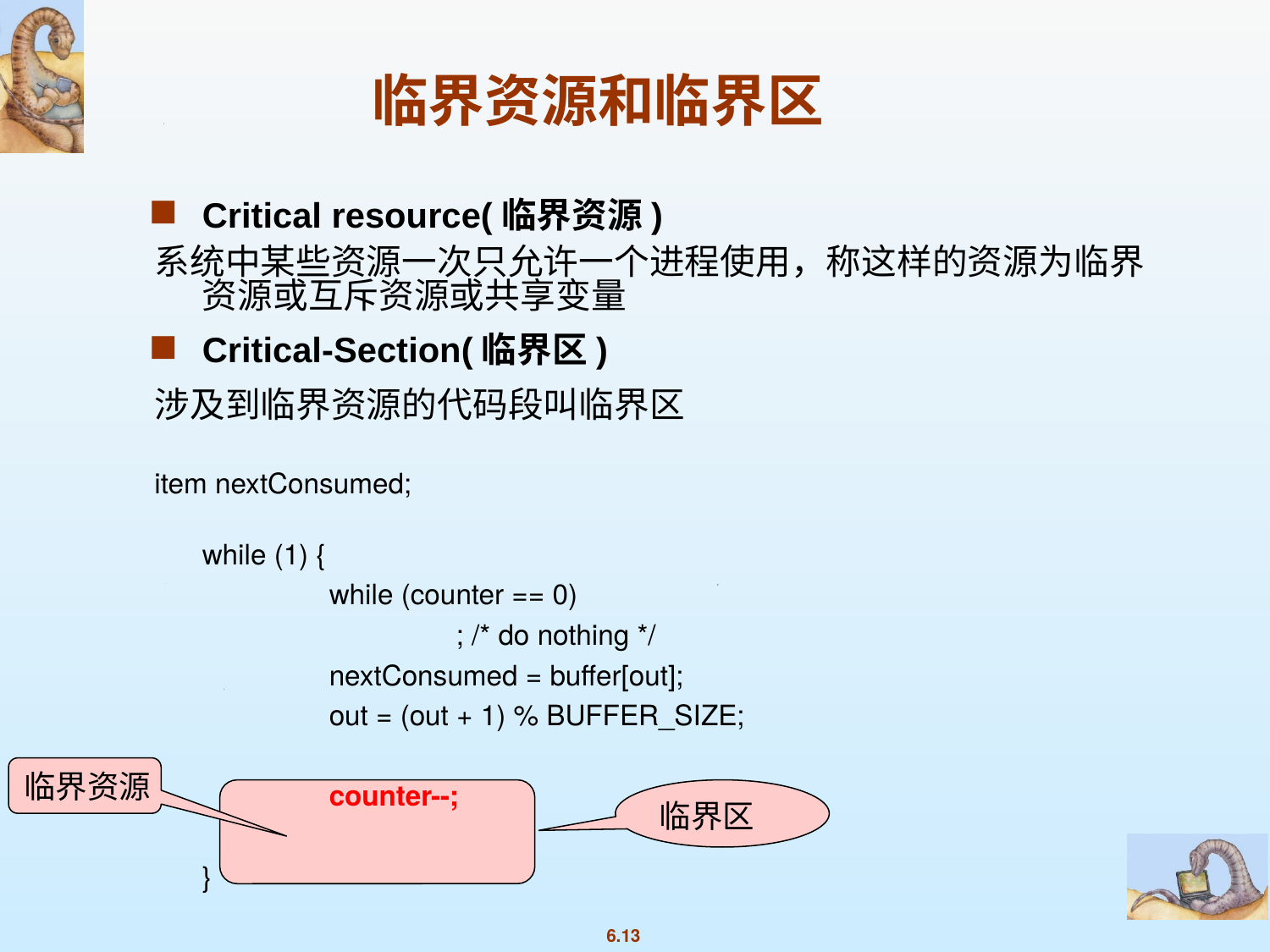

临界资源和临界区
Critical resource(临界资源)
系统中某些资源一次只允许一个进程使用，称这样的资源为临界资源或互斥资源或共享变量
Critical-Section(临界区)
涉及到临界资源的代码段叫临界区

item nextConsumed;
	while (1) {
		while (counter == 0)
			; /* do nothing */
		nextConsumed = buffer[out];
		out = (out + 1) % BUFFER_SIZE;

		counter--;

	}

临界资源

临界区